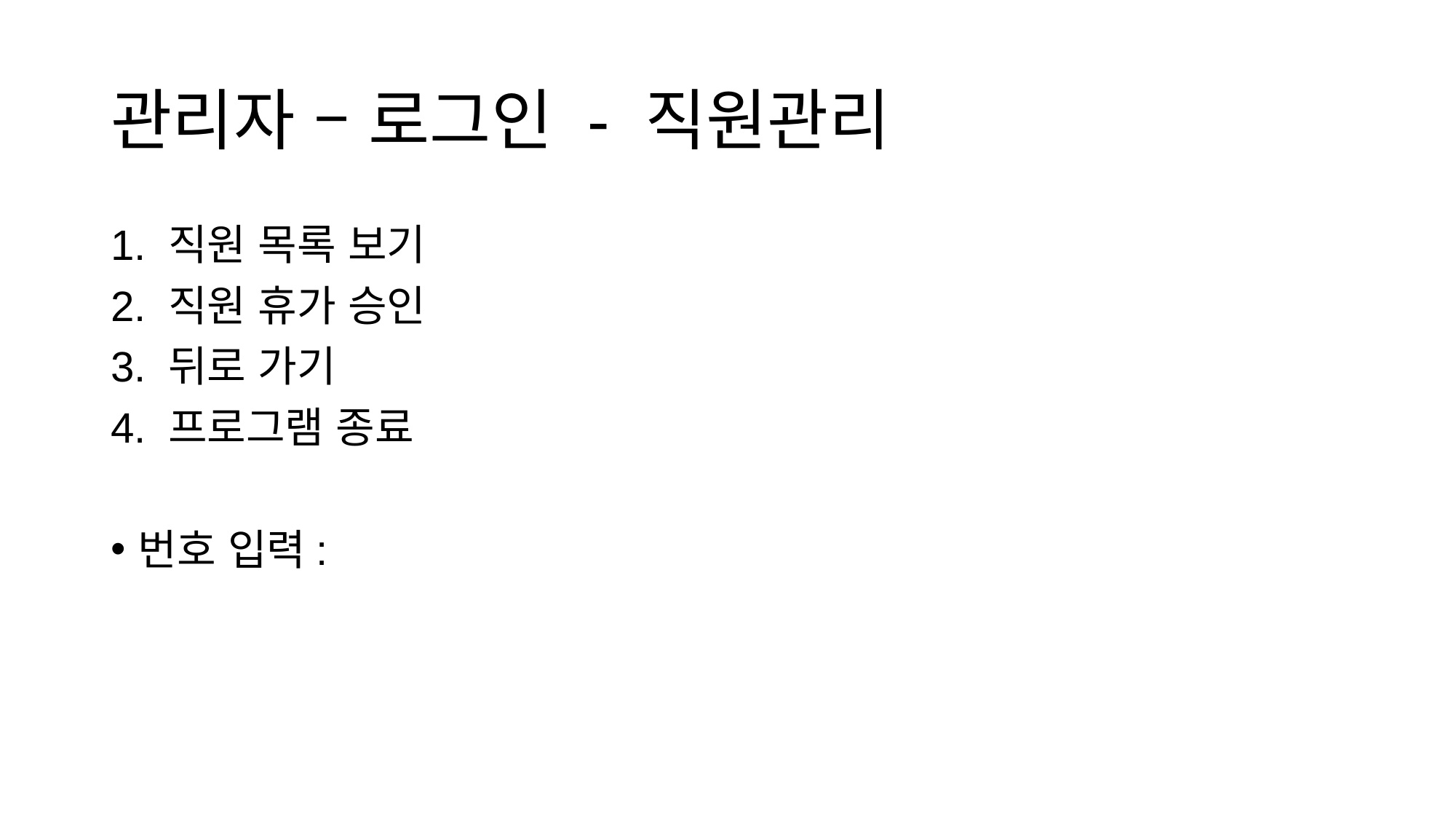

# 관리자 – 로그인 - 직원관리
1. 직원 목록 보기
2. 직원 휴가 승인
3. 뒤로 가기
4. 프로그램 종료

번호 입력: